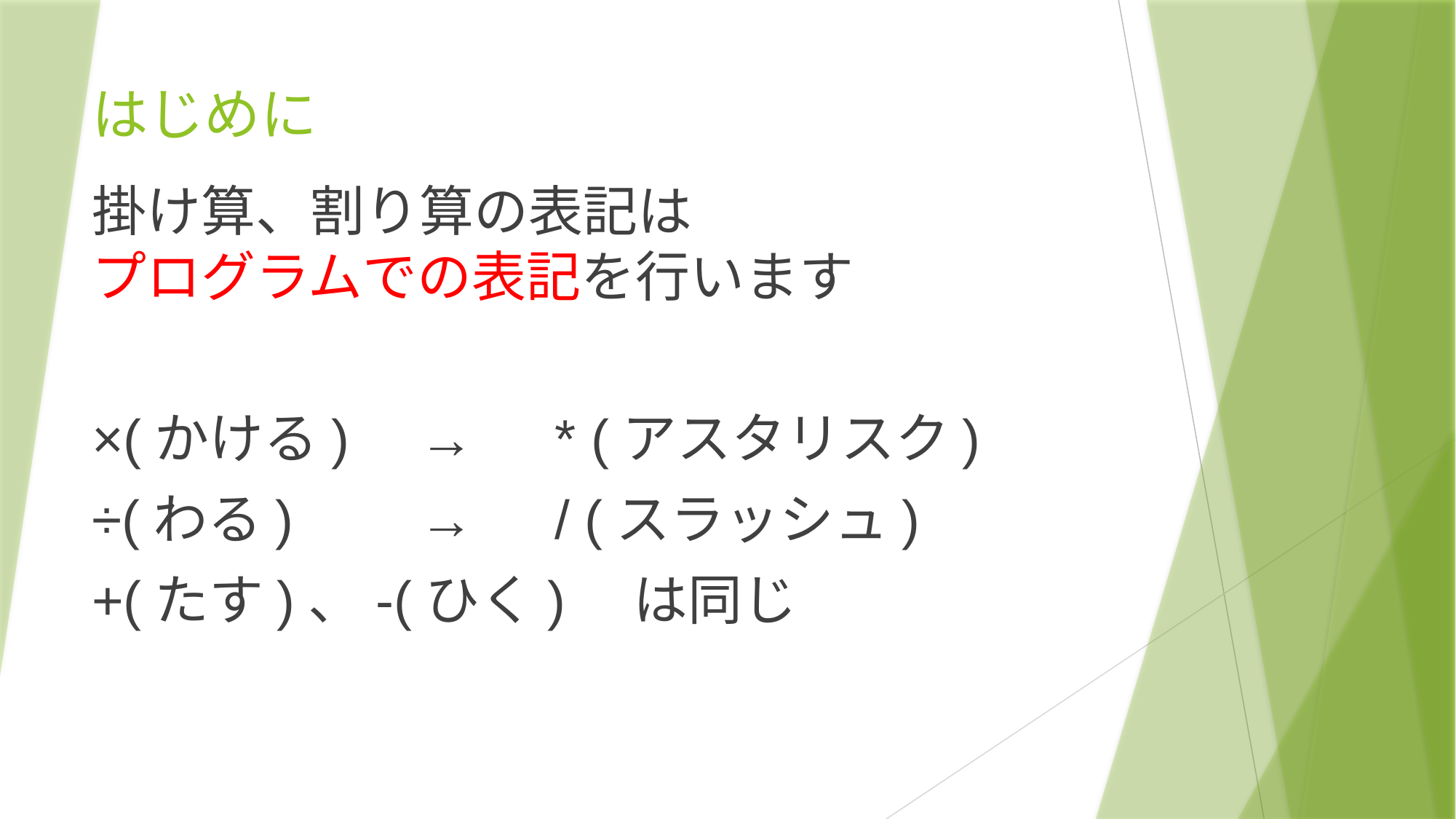

# はじめに
掛け算、割り算の表記は
プログラムでの表記を行います

×(かける)	→　* (アスタリスク)
÷(わる)		→　/ (スラッシュ)
+(たす)、-(ひく)　は同じ